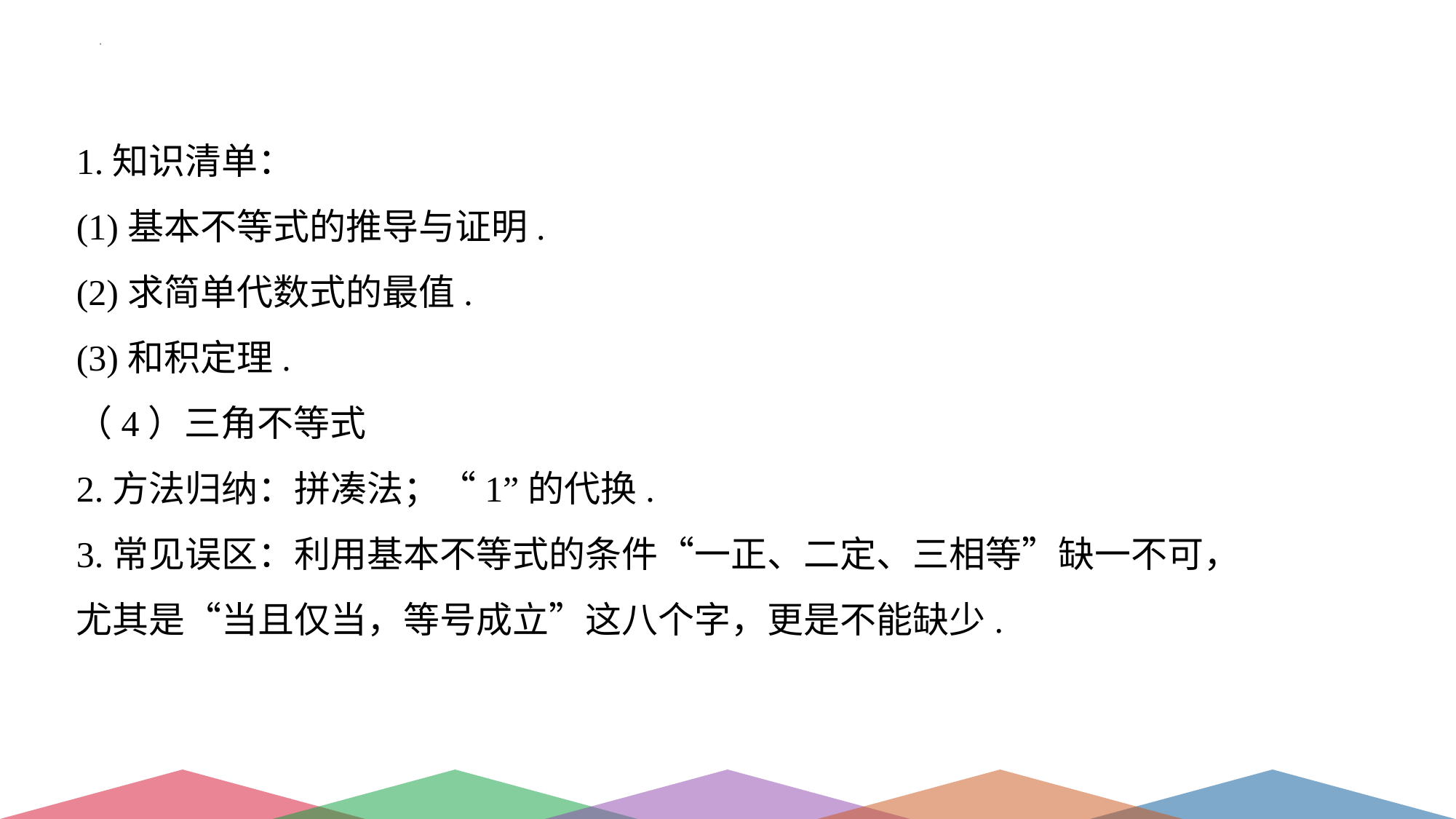

1.知识清单：
(1)基本不等式的推导与证明.
(2)求简单代数式的最值.
(3)和积定理.
（4）三角不等式
2.方法归纳：拼凑法；“1”的代换.
3.常见误区：利用基本不等式的条件“一正、二定、三相等”缺一不可，
尤其是“当且仅当，等号成立”这八个字，更是不能缺少.